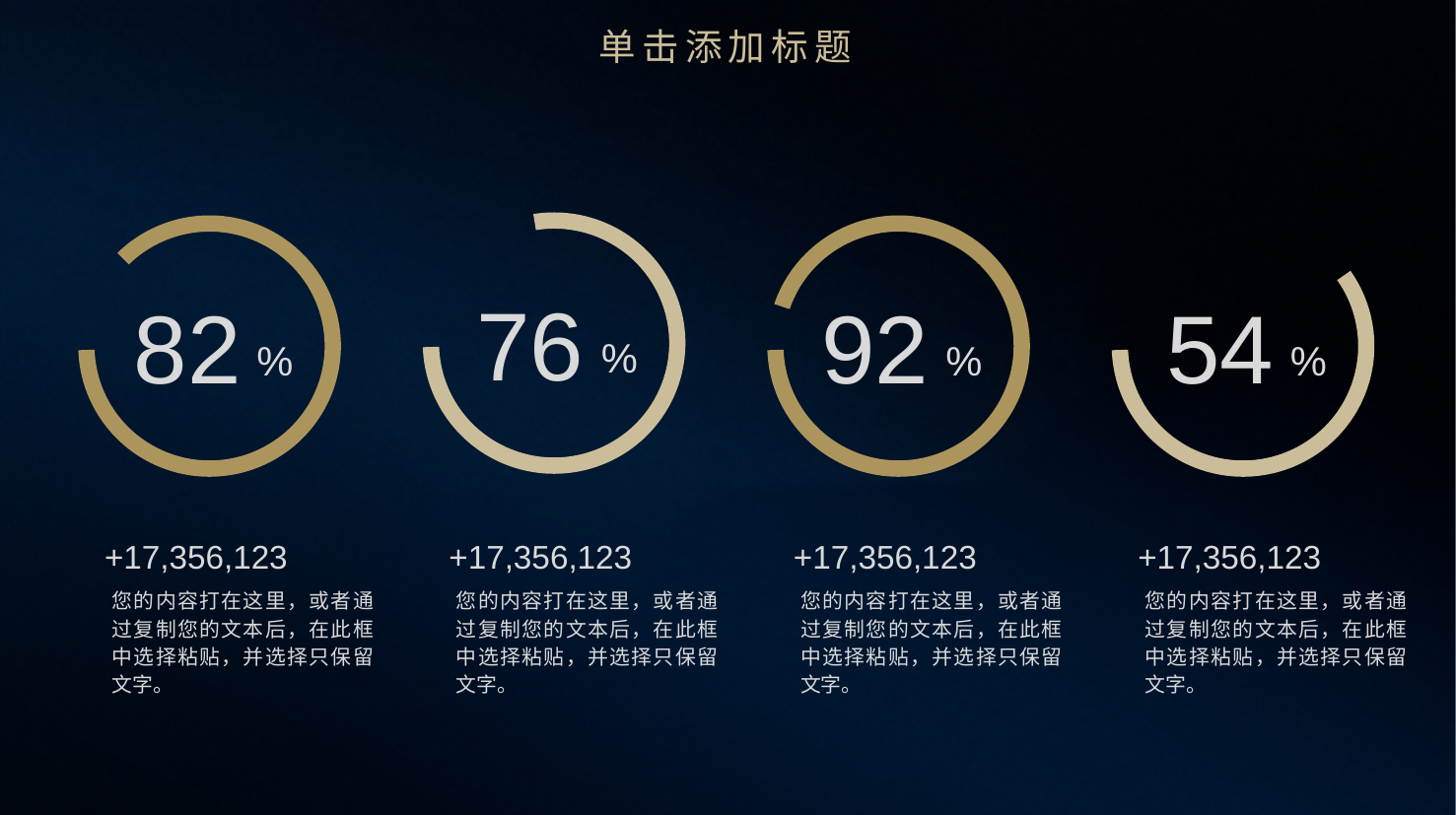

76
%

82
%

92
%

54
%
+17,356,123
您的内容打在这里，或者通过复制您的文本后，在此框中选择粘贴，并选择只保留文字。
+17,356,123
您的内容打在这里，或者通过复制您的文本后，在此框中选择粘贴，并选择只保留文字。
+17,356,123
您的内容打在这里，或者通过复制您的文本后，在此框中选择粘贴，并选择只保留文字。
+17,356,123
您的内容打在这里，或者通过复制您的文本后，在此框中选择粘贴，并选择只保留文字。